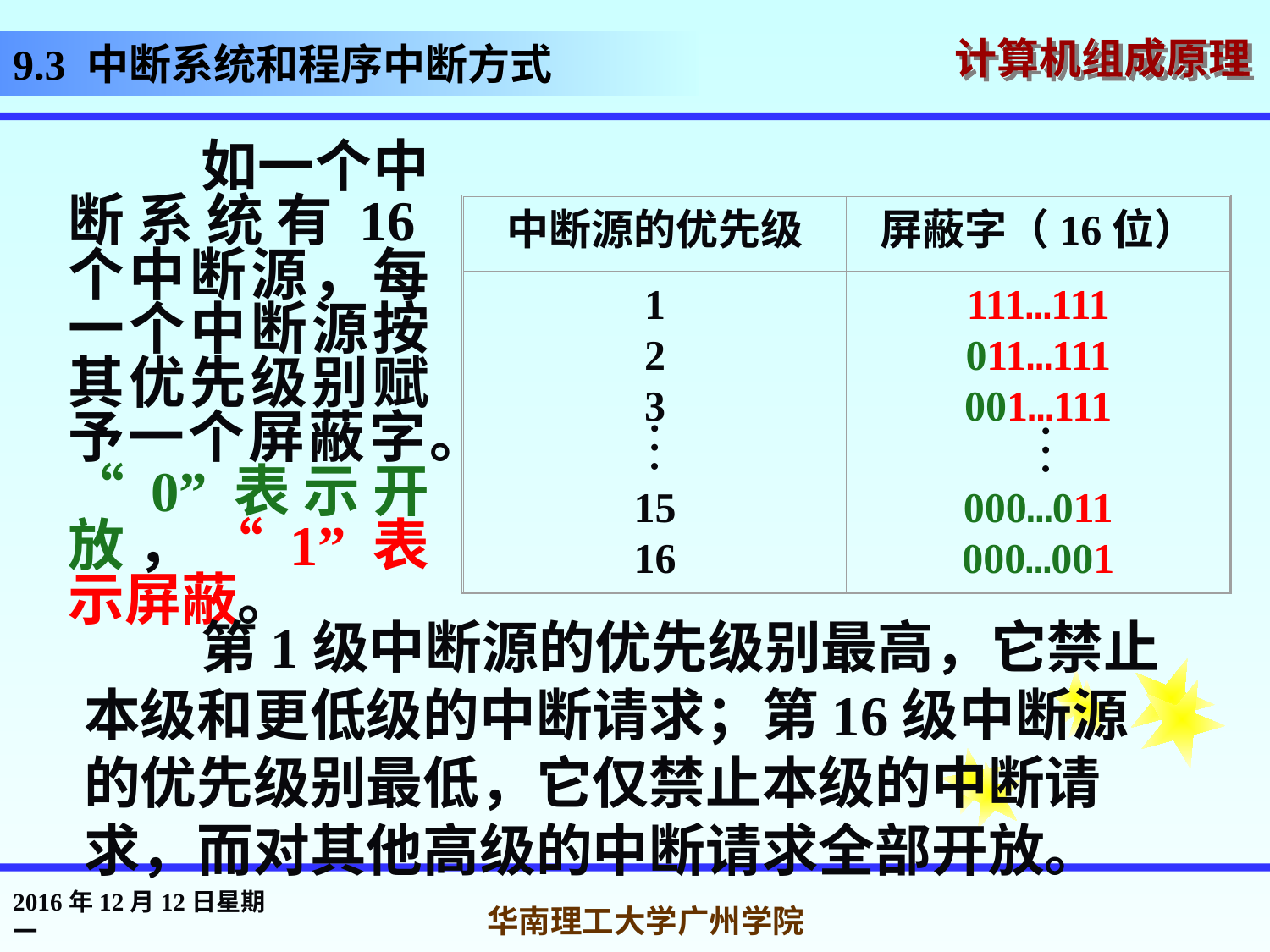

# 9.3 中断系统和程序中断方式
            如一个中断系统有16个中断源，每一个中断源按其优先级别赋予一个屏蔽字。“0”表示开放，“1”表示屏蔽。

中断源的优先级

屏蔽字（16位）

1
2
3

15
16

111…111
011…111
001…111

000…011
000…001
…
…
        第1级中断源的优先级别最高，它禁止本级和更低级的中断请求；第16级中断源的优先级别最低，它仅禁止本级的中断请求，而对其他高级的中断请求全部开放。
2016年12月12日星期一
华南理工大学广州学院